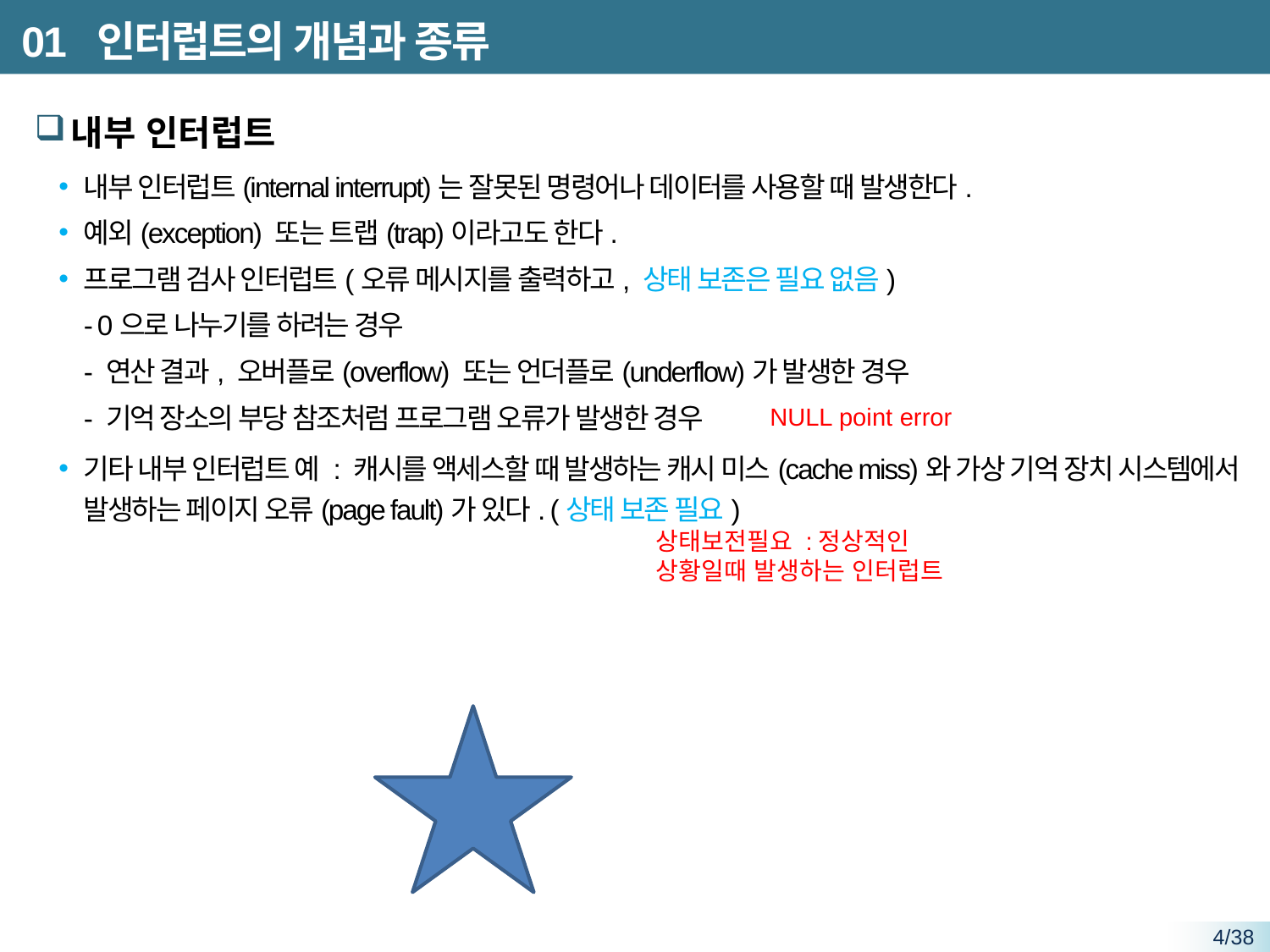

# 01  인터럽트의 개념과 종류
내부 인터럽트
내부 인터럽트(internal interrupt)는 잘못된 명령어나 데이터를 사용할 때 발생한다.
예외(exception) 또는 트랩(trap)이라고도 한다.
프로그램 검사 인터럽트(오류 메시지를 출력하고, 상태 보존은 필요 없음)
- 0으로 나누기를 하려는 경우
- 연산 결과, 오버플로(overflow) 또는 언더플로(underflow)가 발생한 경우
- 기억 장소의 부당 참조처럼 프로그램 오류가 발생한 경우
기타 내부 인터럽트 예 : 캐시를 액세스할 때 발생하는 캐시 미스(cache miss)와 가상 기억 장치 시스템에서 발생하는 페이지 오류(page fault)가 있다. (상태 보존 필요)

NULL point error
상태보전필요 :정상적인 상황일때 발생하는 인터럽트